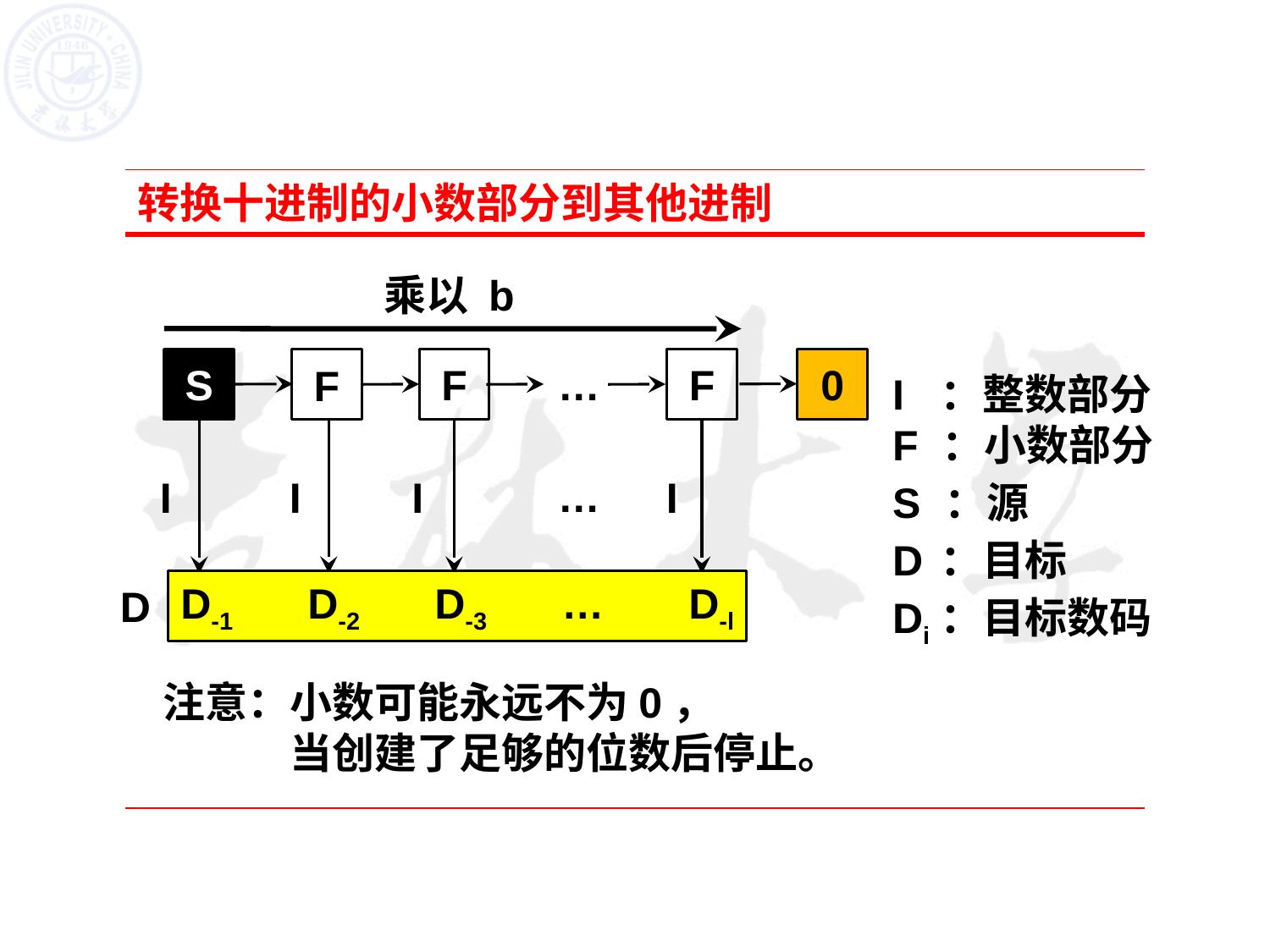

转换十进制的小数部分到其他进制
乘以 b
S
F
F
0
F
D-1	D-2	D-3	…	D-l
…
I
I
I
I
D
…
I   ：整数部分
F  ：小数部分
S  ：源
D ：目标
Di：目标数码
注意：小数可能永远不为0，
	当创建了足够的位数后停止。